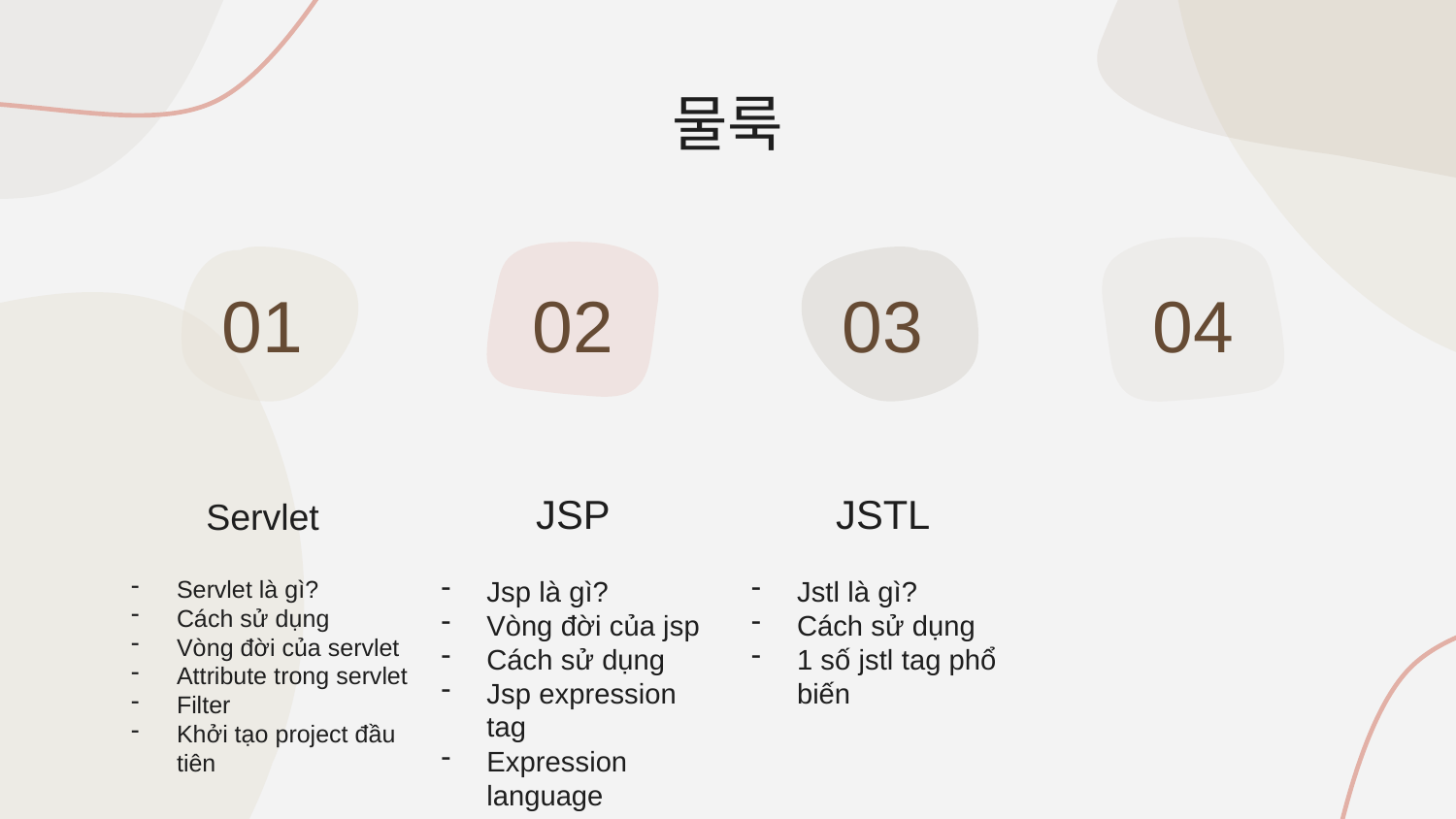

물룩
01
02
03
04
# Servlet
JSP
JSTL

Servlet là gì?
Cách sử dụng
Vòng đời của servlet
Attribute trong servlet
Filter
Khởi tạo project đầu tiên
Jsp là gì?
Vòng đời của jsp
Cách sử dụng
Jsp expression tag
Expression language
Jstl là gì?
Cách sử dụng
1 số jstl tag phổ biến